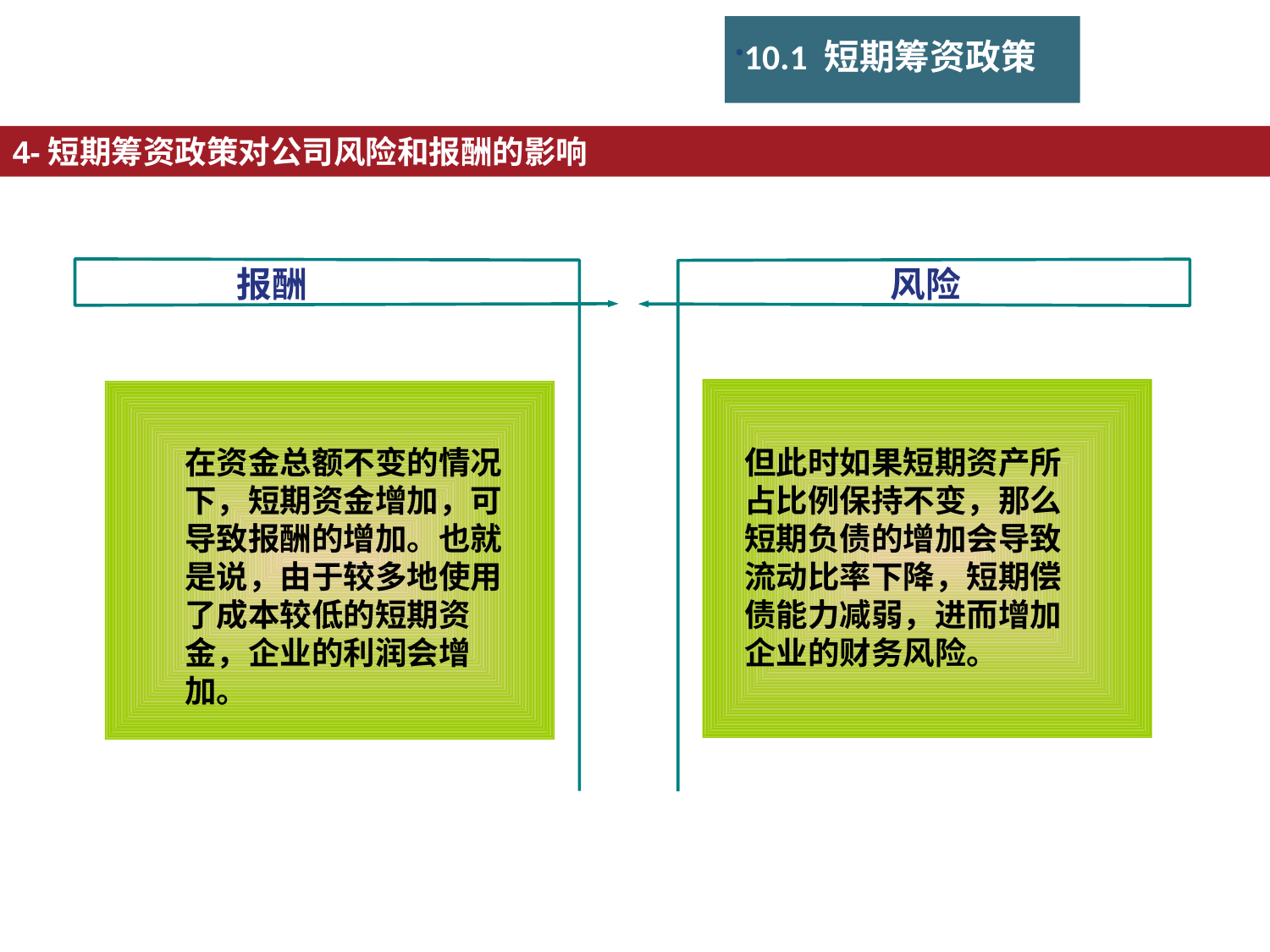

10.1 短期筹资政策
4-短期筹资政策对公司风险和报酬的影响
       报酬
              风险

在资金总额不变的情况下，短期资金增加，可导致报酬的增加。也就是说，由于较多地使用了成本较低的短期资金，企业的利润会增加。

但此时如果短期资产所占比例保持不变，那么短期负债的增加会导致流动比率下降，短期偿债能力减弱，进而增加企业的财务风险。